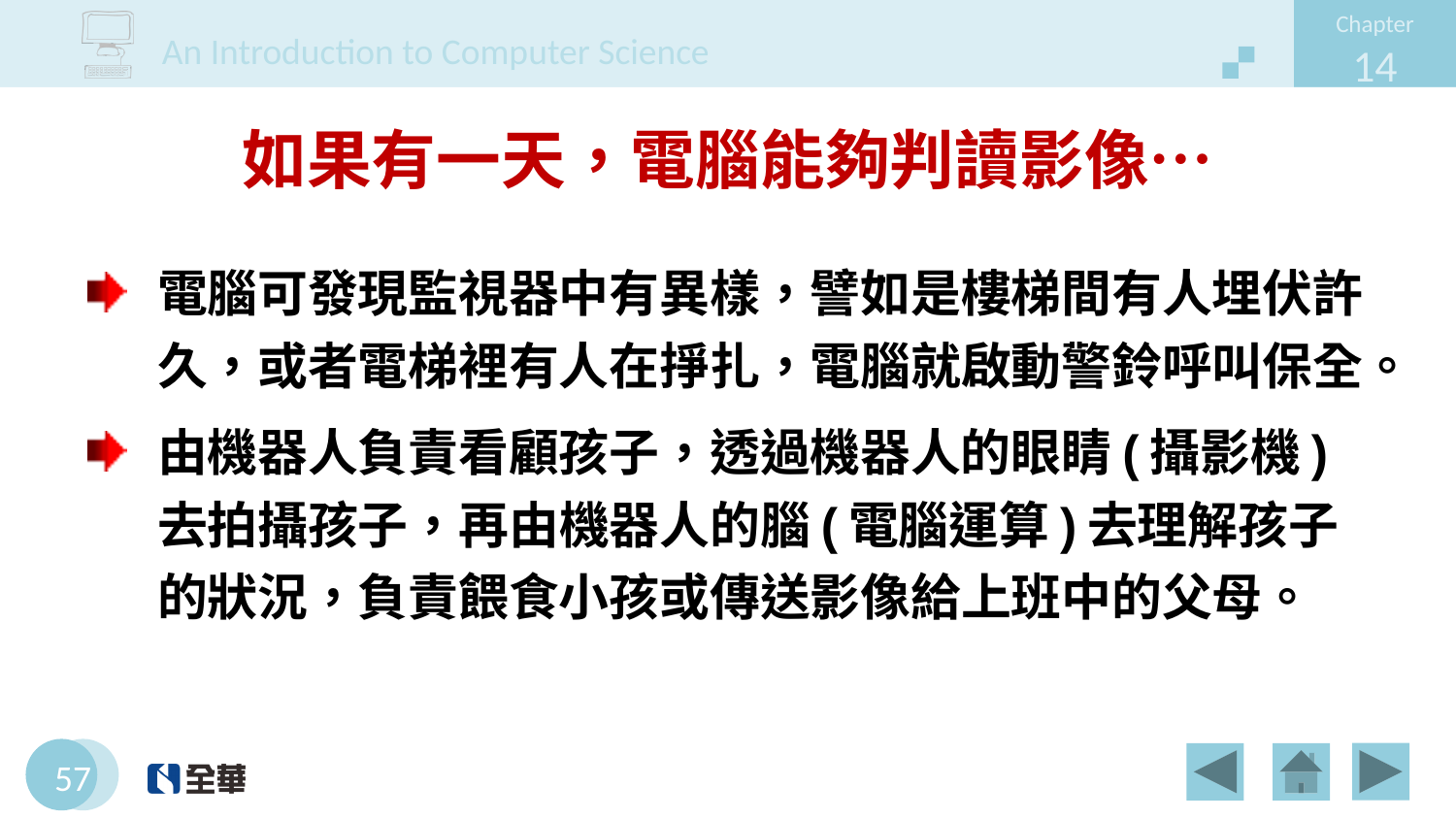

# 如果有一天，電腦能夠判讀影像…
電腦可發現監視器中有異樣，譬如是樓梯間有人埋伏許久，或者電梯裡有人在掙扎，電腦就啟動警鈴呼叫保全。
由機器人負責看顧孩子，透過機器人的眼睛(攝影機)去拍攝孩子，再由機器人的腦(電腦運算)去理解孩子的狀況，負責餵食小孩或傳送影像給上班中的父母。